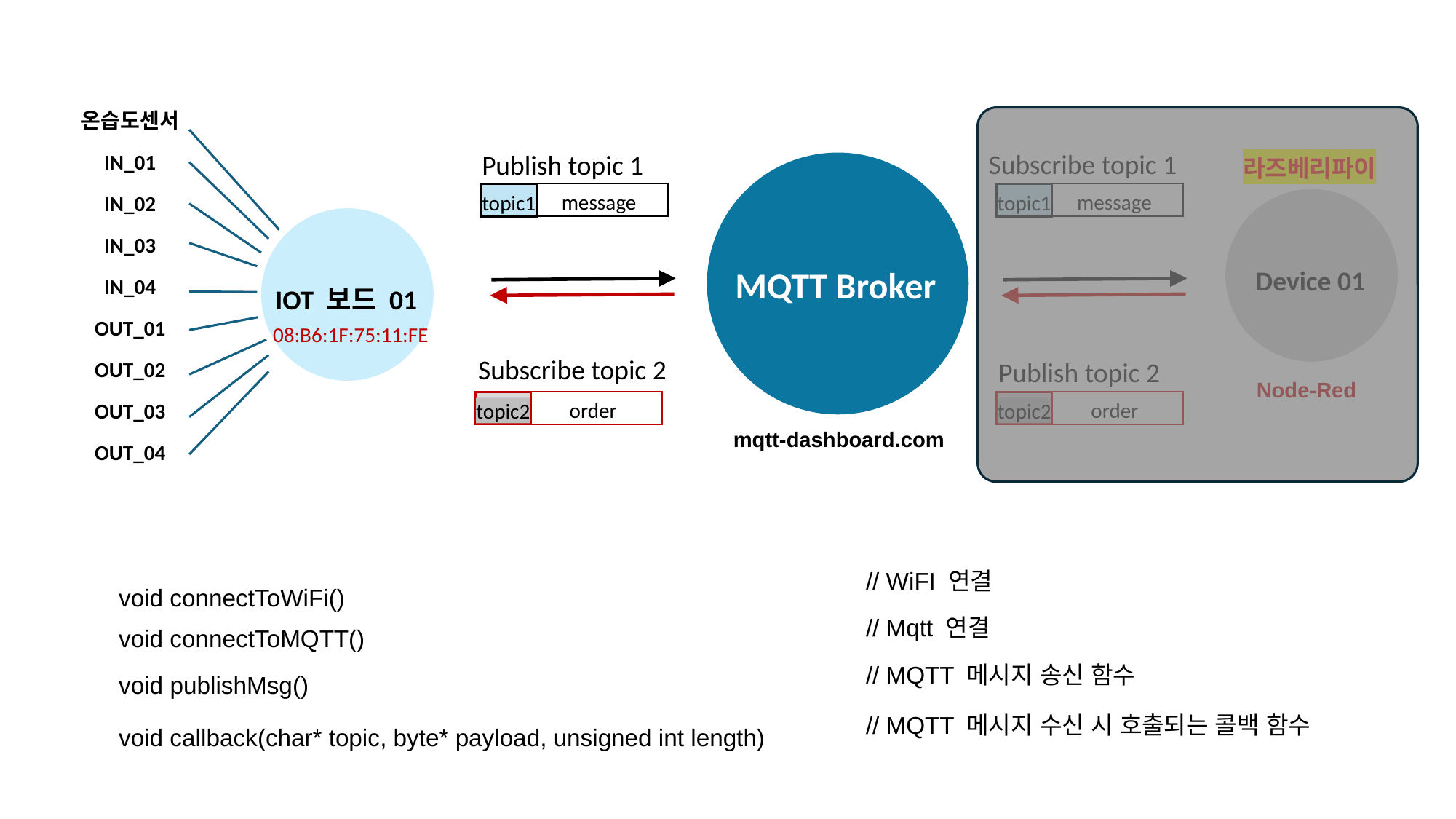

온습도센서
IN_01
IN_02
IN_03
IN_04
OUT_01
OUT_02
OUT_03
OUT_04

Subscribe topic 1
Publish topic 1

라즈베리파이

message
topic1

message
topic1

Device 01

MQTT Broker
IOT 보드 01
08:B6:1F:75:11:FE
Subscribe topic 2
Publish topic 2
Node-Red

order
topic2

order
topic2
mqtt-dashboard.com
// WiFI 연결
void connectToWiFi()
// Mqtt 연결
void connectToMQTT()
// MQTT 메시지 송신 함수
void publishMsg()
// MQTT 메시지 수신 시 호출되는 콜백 함수
void callback(char* topic, byte* payload, unsigned int length)